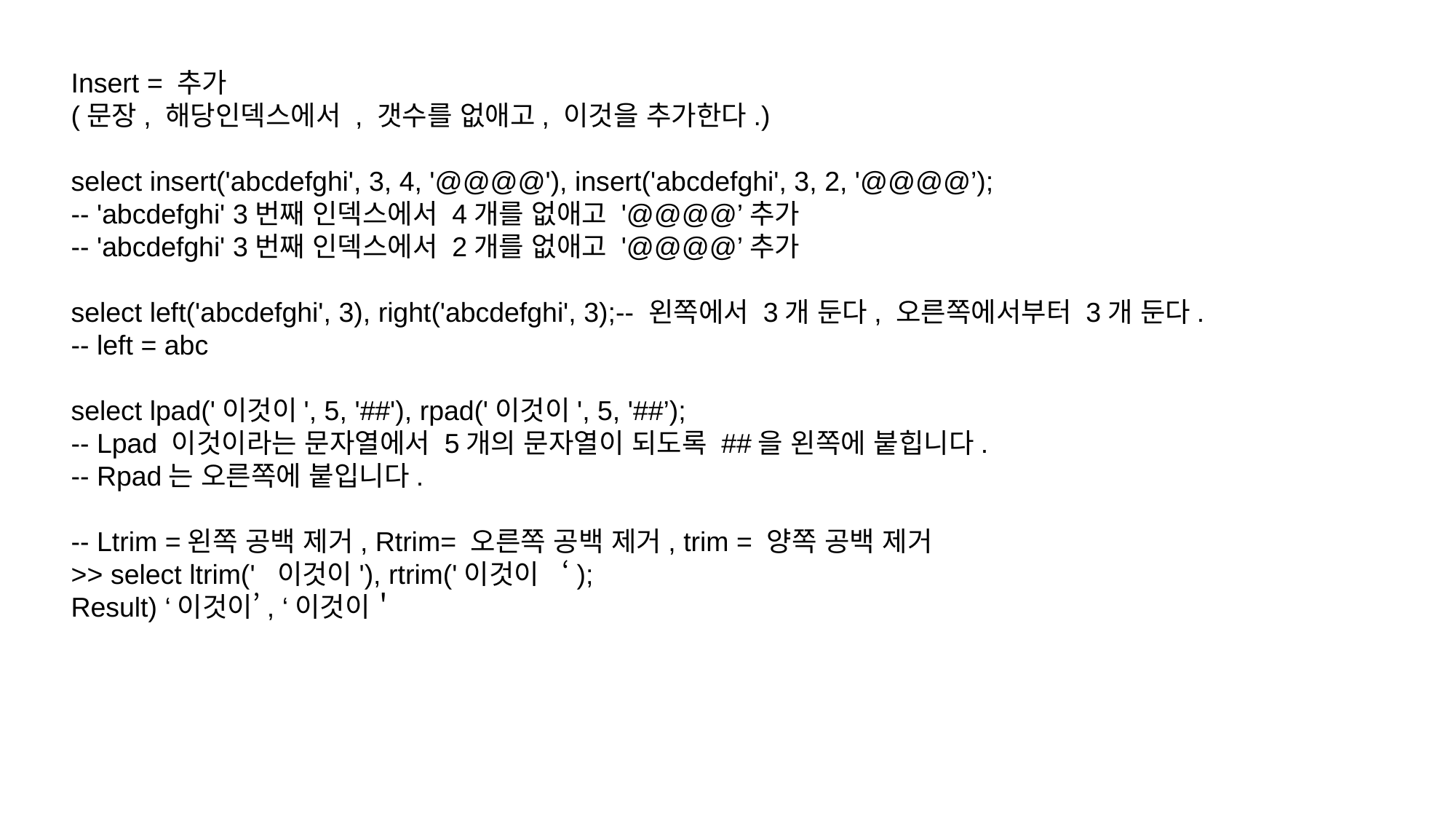

Insert = 추가
(문장, 해당인덱스에서 , 갯수를 없애고, 이것을 추가한다.)

select insert('abcdefghi', 3, 4, '@@@@'), insert('abcdefghi', 3, 2, '@@@@’);
-- 'abcdefghi' 3번째 인덱스에서 4개를 없애고 '@@@@’추가
-- 'abcdefghi' 3번째 인덱스에서 2개를 없애고 '@@@@’추가

select left('abcdefghi', 3), right('abcdefghi', 3);-- 왼쪽에서 3개 둔다, 오른쪽에서부터 3개 둔다.
-- left = abc

select lpad('이것이', 5, '##'), rpad('이것이', 5, '##’);
-- Lpad 이것이라는 문자열에서 5개의 문자열이 되도록 ##을 왼쪽에 붙힙니다.
-- Rpad는 오른쪽에 붙입니다.

-- Ltrim =왼쪽 공백 제거, Rtrim= 오른쪽 공백 제거, trim = 양쪽 공백 제거
>> select ltrim('  이것이'), rtrim('이것이   ‘);
Result) ‘이것이’, ‘이것이＇